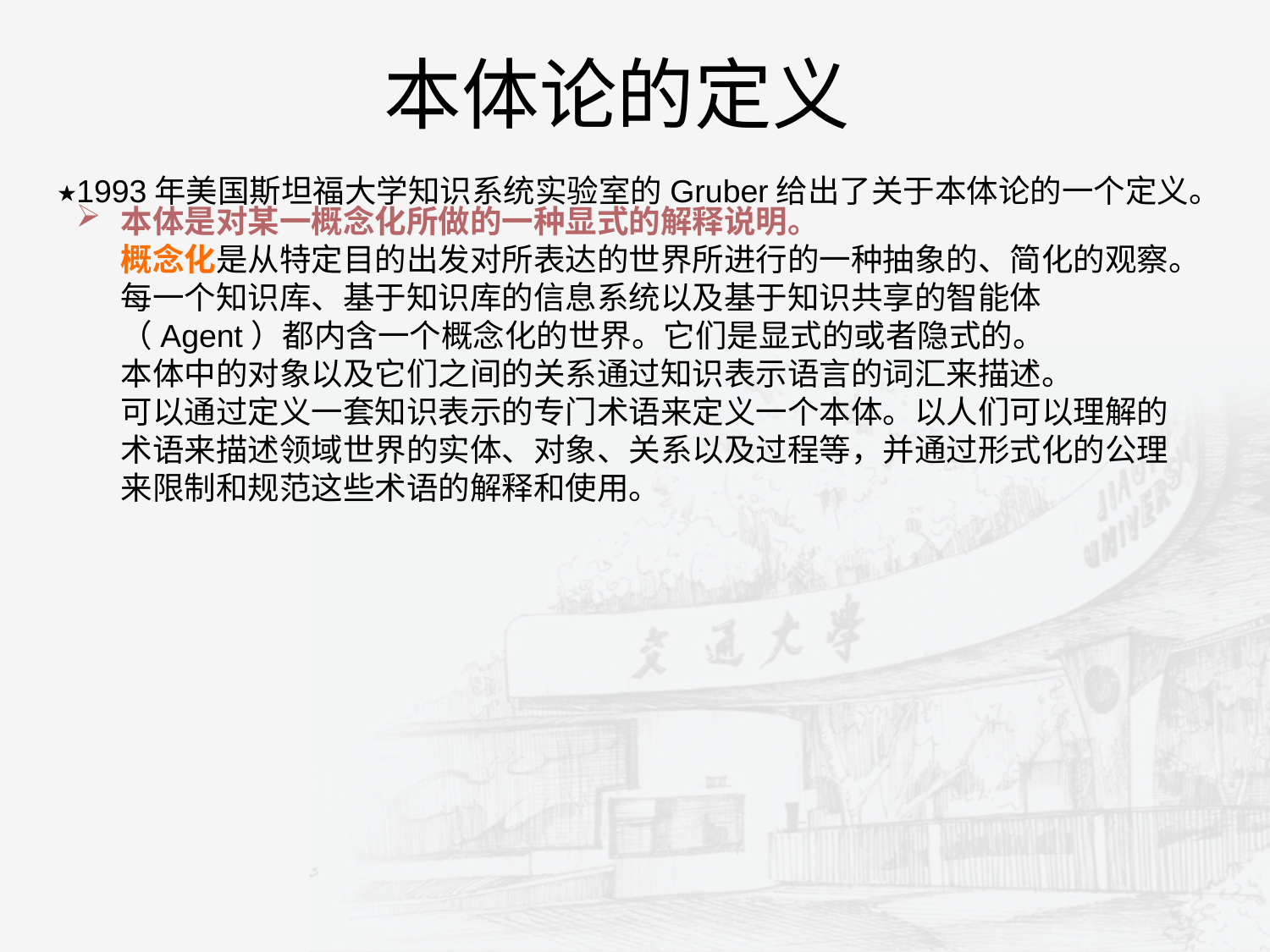

本体论的定义
1993年美国斯坦福大学知识系统实验室的Gruber给出了关于本体论的一个定义。
本体是对某一概念化所做的一种显式的解释说明。
概念化是从特定目的出发对所表达的世界所进行的一种抽象的、简化的观察。
每一个知识库、基于知识库的信息系统以及基于知识共享的智能体（Agent）都内含一个概念化的世界。它们是显式的或者隐式的。
本体中的对象以及它们之间的关系通过知识表示语言的词汇来描述。
可以通过定义一套知识表示的专门术语来定义一个本体。以人们可以理解的术语来描述领域世界的实体、对象、关系以及过程等，并通过形式化的公理来限制和规范这些术语的解释和使用。
48